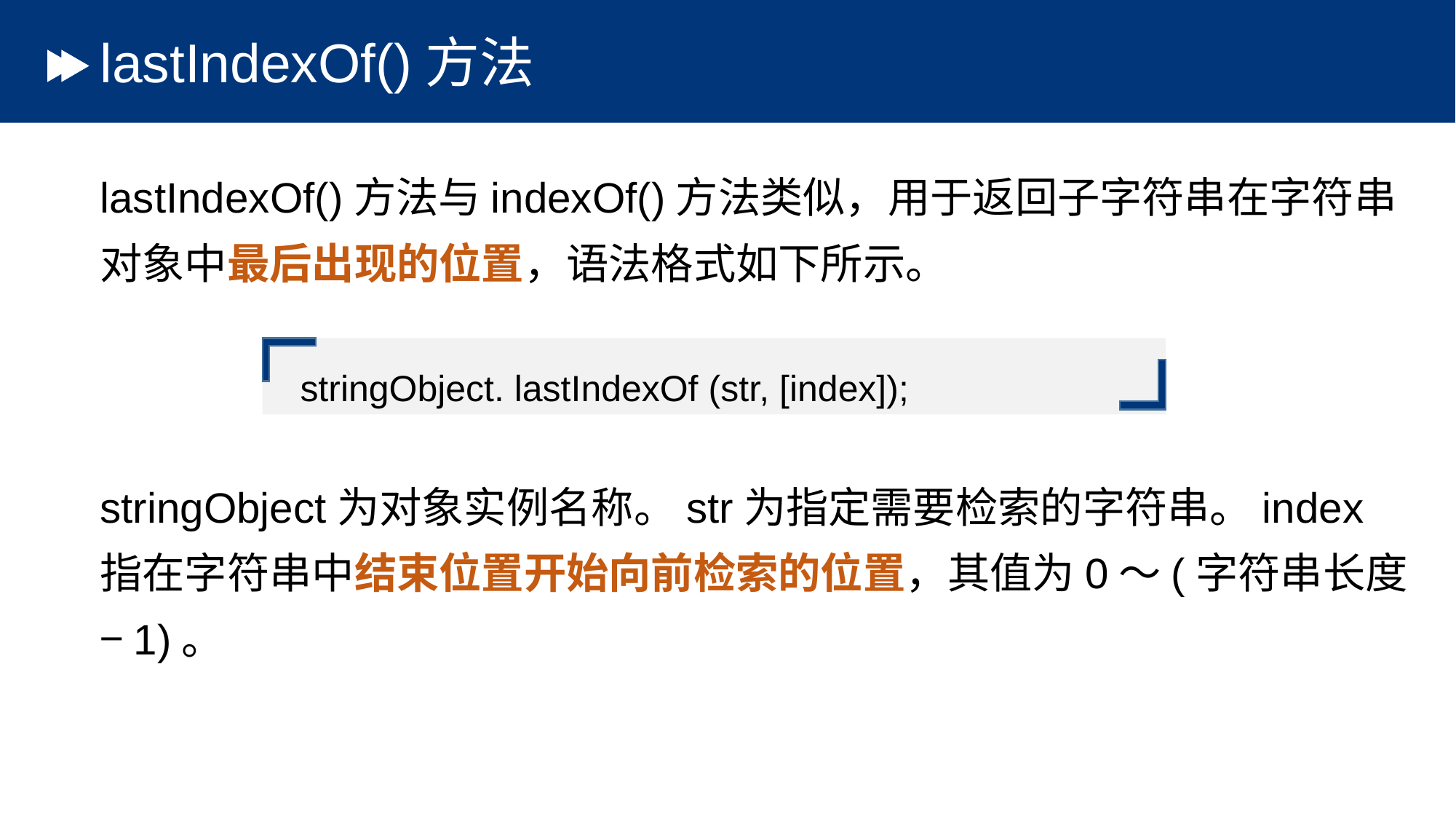

# lastIndexOf()方法
lastIndexOf()方法与indexOf()方法类似，用于返回子字符串在字符串对象中最后出现的位置，语法格式如下所示。

stringObject为对象实例名称。str为指定需要检索的字符串。index指在字符串中结束位置开始向前检索的位置，其值为0～(字符串长度−1)。

stringObject. lastIndexOf (str, [index]);